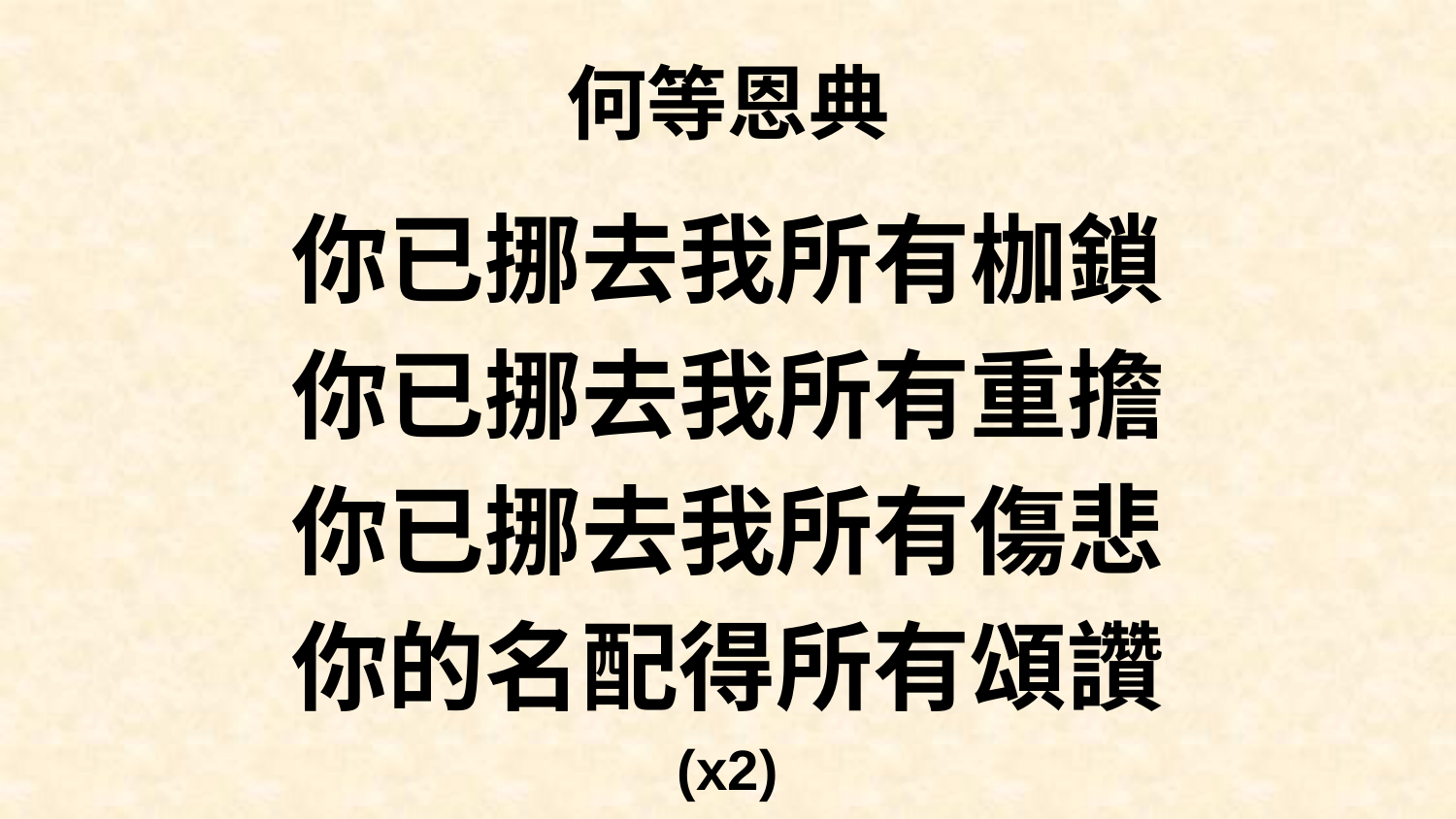

# 何等恩典
你已挪去我所有枷鎖
你已挪去我所有重擔
你已挪去我所有傷悲
你的名配得所有頌讚
(x2)